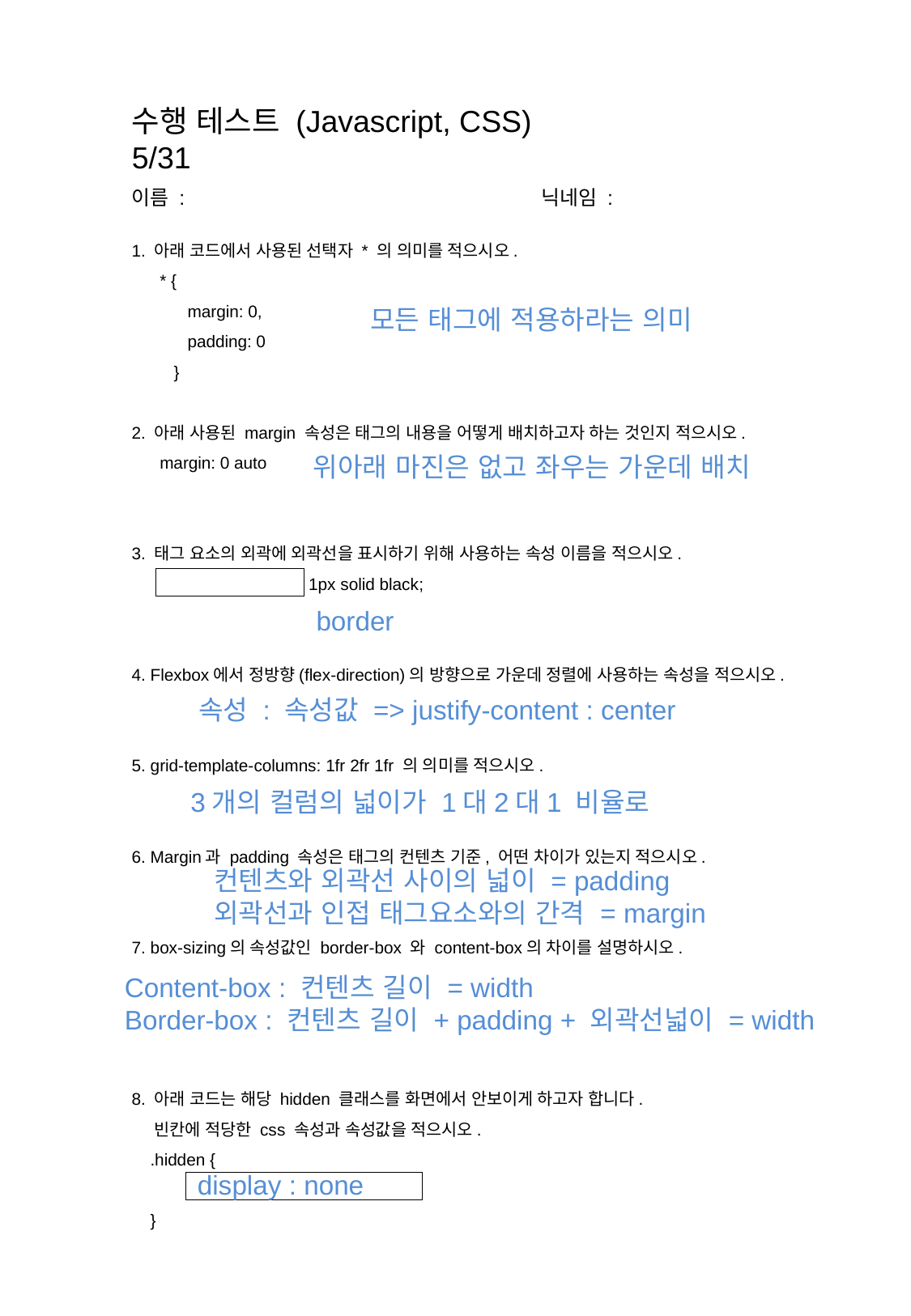

수행 테스트 (Javascript, CSS)                   5/31
이름 :                                                              닉네임 :
1. 아래 코드에서 사용된 선택자 * 의 의미를 적으시오.
      * {
            margin: 0,
            padding: 0
         }

2. 아래 사용된 margin 속성은 태그의 내용을 어떻게 배치하고자 하는 것인지 적으시오.
      margin: 0 auto

3. 태그 요소의 외곽에 외곽선을 표시하기 위해 사용하는 속성 이름을 적으시오.
                                    : 1px solid black;

4. Flexbox에서 정방향(flex-direction)의 방향으로 가운데 정렬에 사용하는 속성을 적으시오.

5. grid-template-columns: 1fr 2fr 1fr 의 의미를 적으시오.

6. Margin과 padding 속성은 태그의 컨텐츠 기준, 어떤 차이가 있는지 적으시오.

7. box-sizing의 속성값인 border-box 와 content-box의 차이를 설명하시오.

8. 아래 코드는 해당 hidden 클래스를 화면에서 안보이게 하고자 합니다.
    빈칸에 적당한 css 속성과 속성값을 적으시오.
    .hidden {

    }
모든 태그에 적용하라는 의미
위아래 마진은 없고 좌우는 가운데 배치

border
속성 : 속성값 => justify-content : center
3개의 컬럼의 넓이가 1대2대1 비율로
컨텐츠와 외곽선 사이의 넓이 = padding
외곽선과 인접 태그요소와의 간격 = margin
Content-box : 컨텐츠 길이 = width
Border-box : 컨텐츠 길이 + padding + 외곽선넓이 = width
display : none